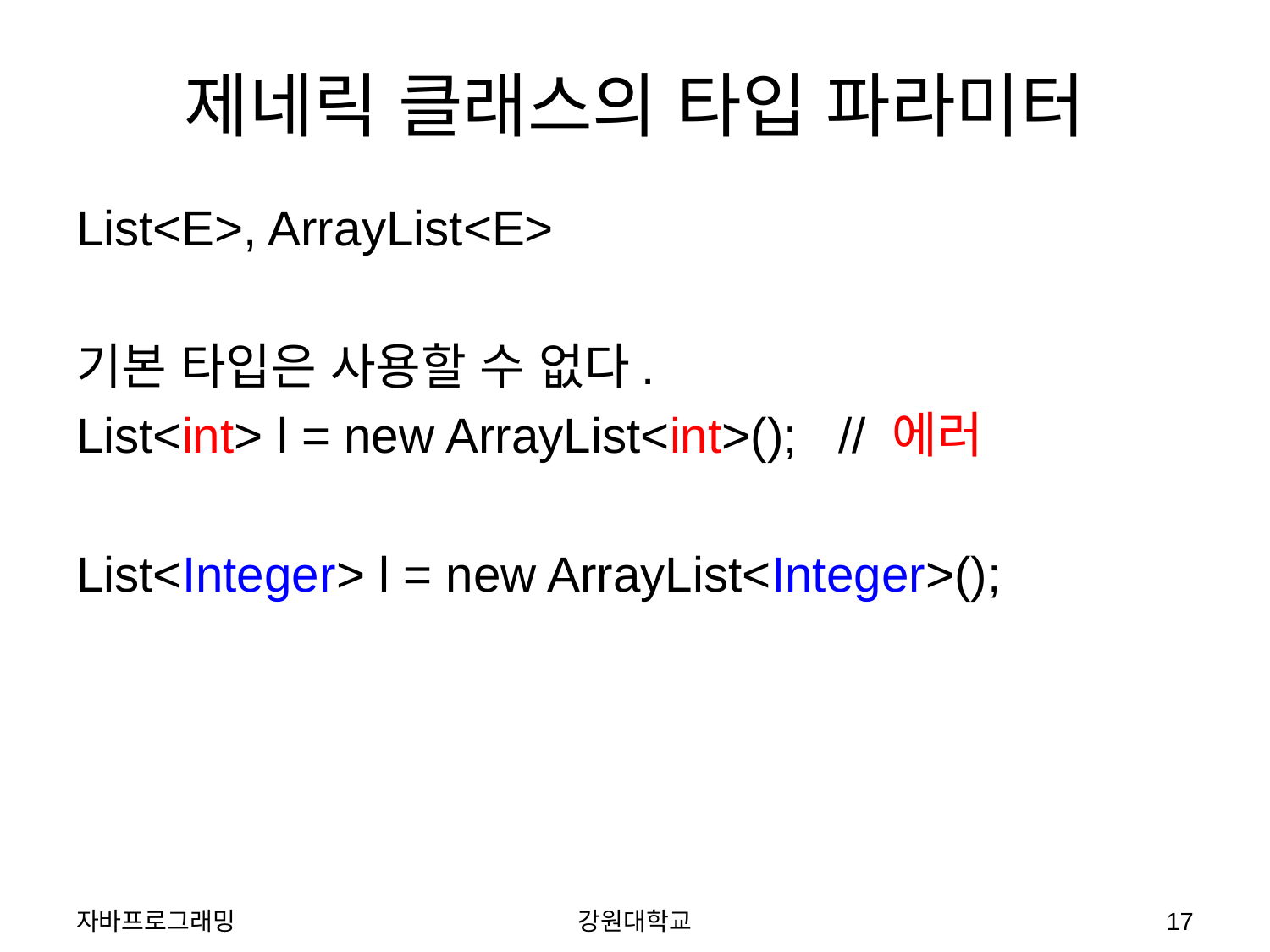

# 제네릭 클래스의 타입 파라미터
List<E>, ArrayList<E>

기본 타입은 사용할 수 없다.
List<int> l = new ArrayList<int>();   // 에러

List<Integer> l = new ArrayList<Integer>();
자바프로그래밍
강원대학교
17